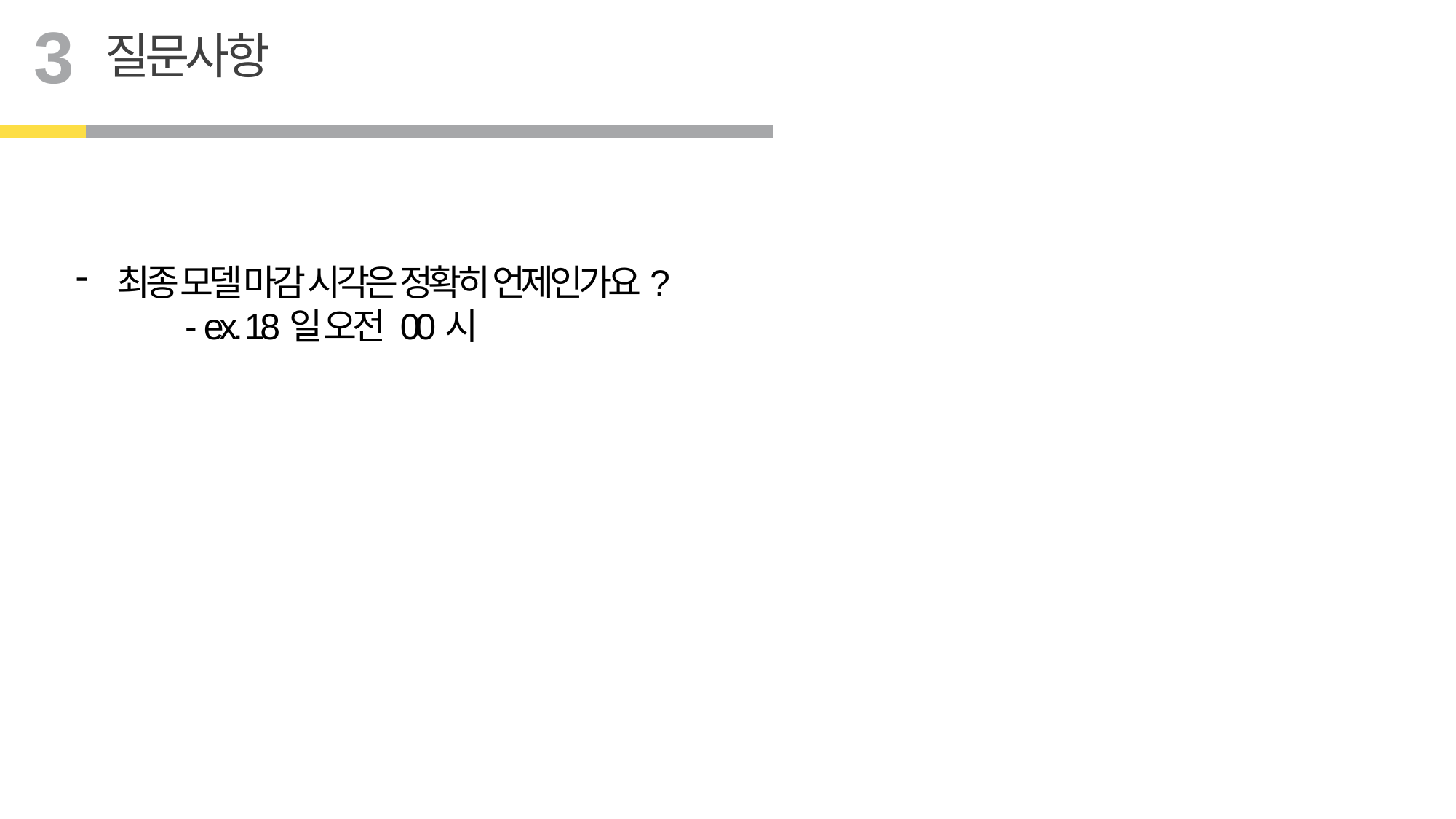

3
질문사항

최종 모델 마감 시각은 정확히 언제인가요?
	-  ex. 18일 오전 00시